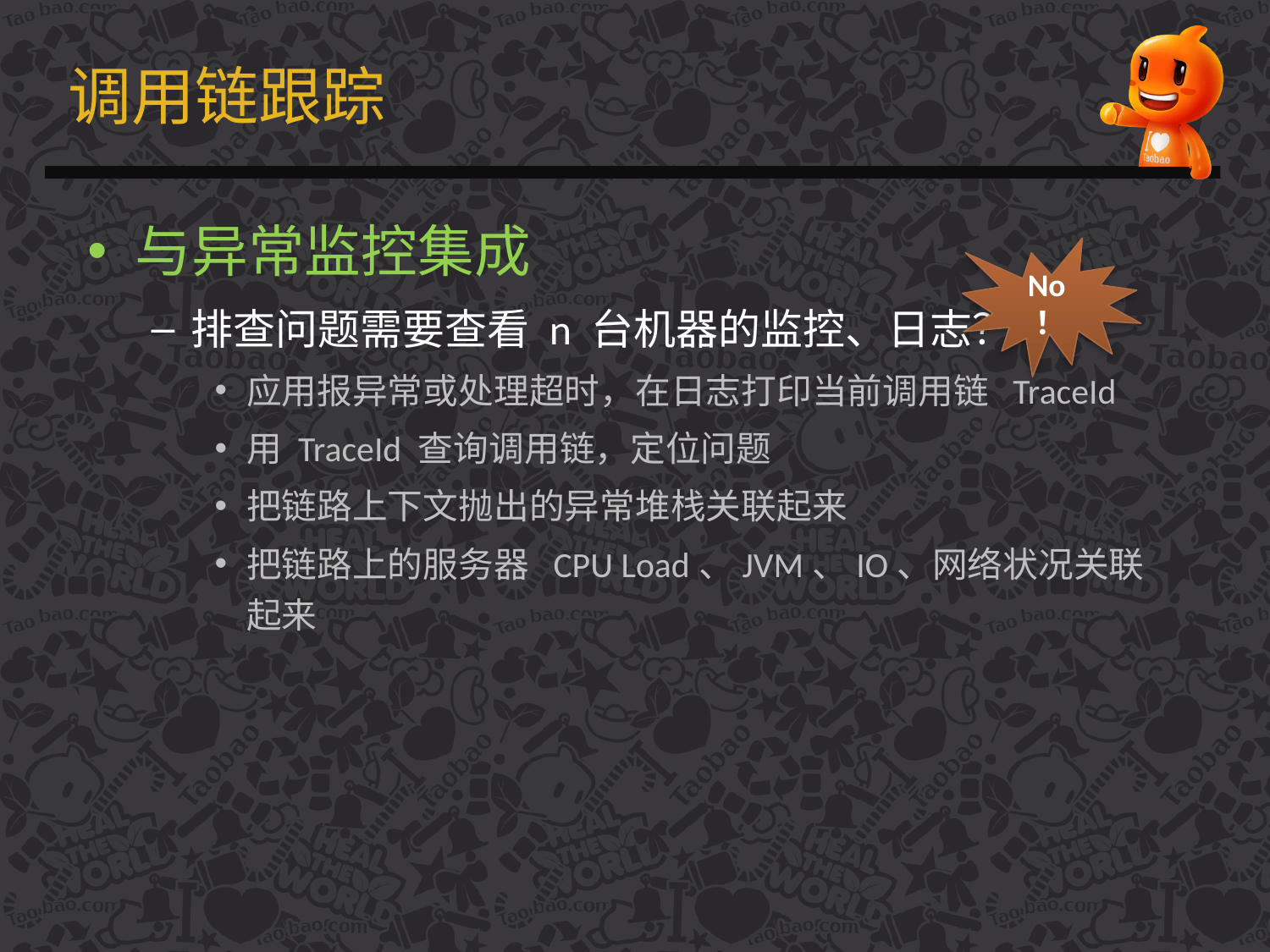

# 调用链跟踪
与异常监控集成
排查问题需要查看 n 台机器的监控、日志？
应用报异常或处理超时，在日志打印当前调用链  TraceId
用 TraceId 查询调用链，定位问题
把链路上下文抛出的异常堆栈关联起来
把链路上的服务器  CPU Load、JVM、IO、网络状况关联起来
No！